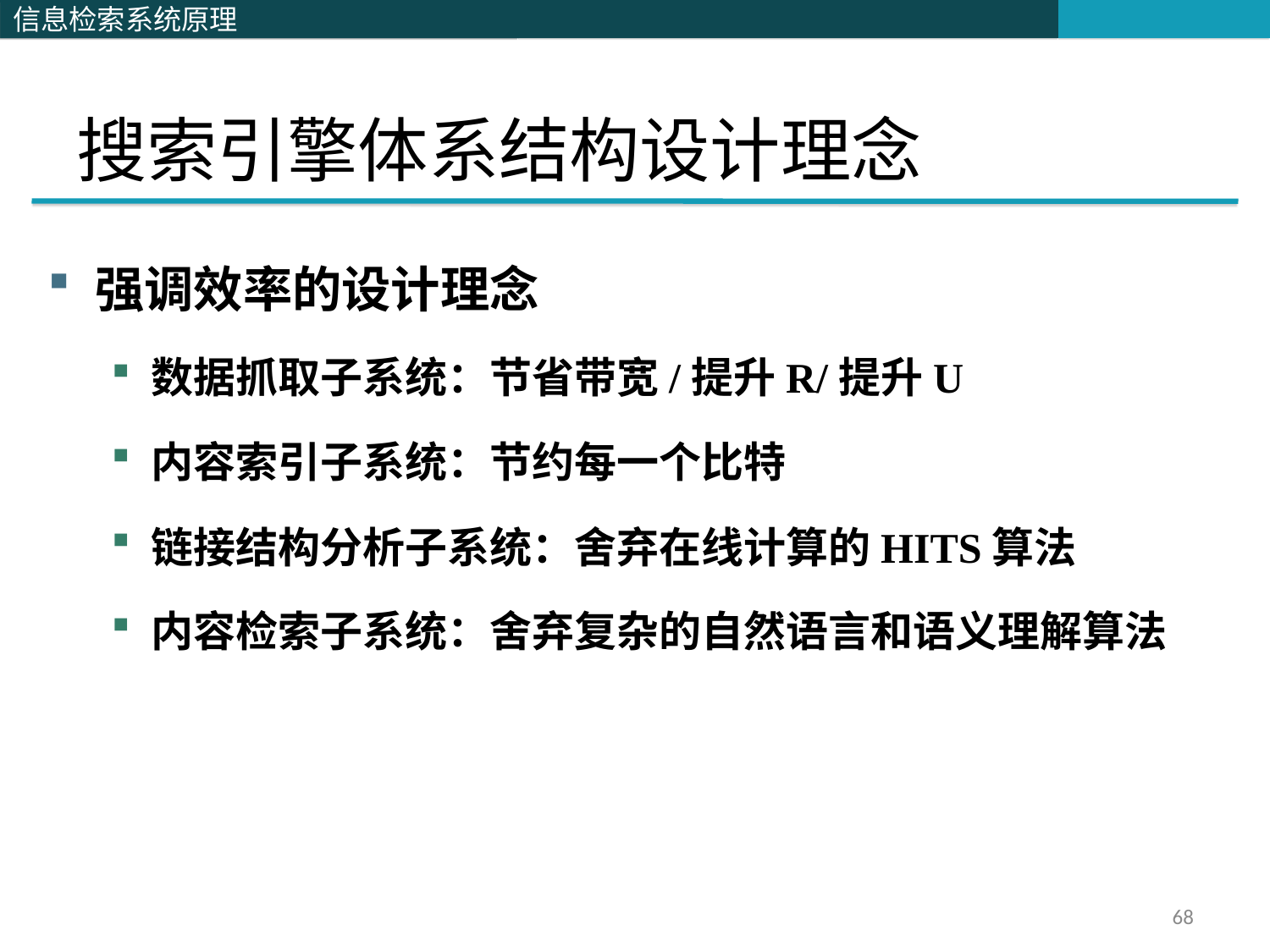

# 搜索引擎体系结构设计理念
强调效率的设计理念
数据抓取子系统：节省带宽/提升R/提升U
内容索引子系统：节约每一个比特
链接结构分析子系统：舍弃在线计算的HITS算法
内容检索子系统：舍弃复杂的自然语言和语义理解算法
68